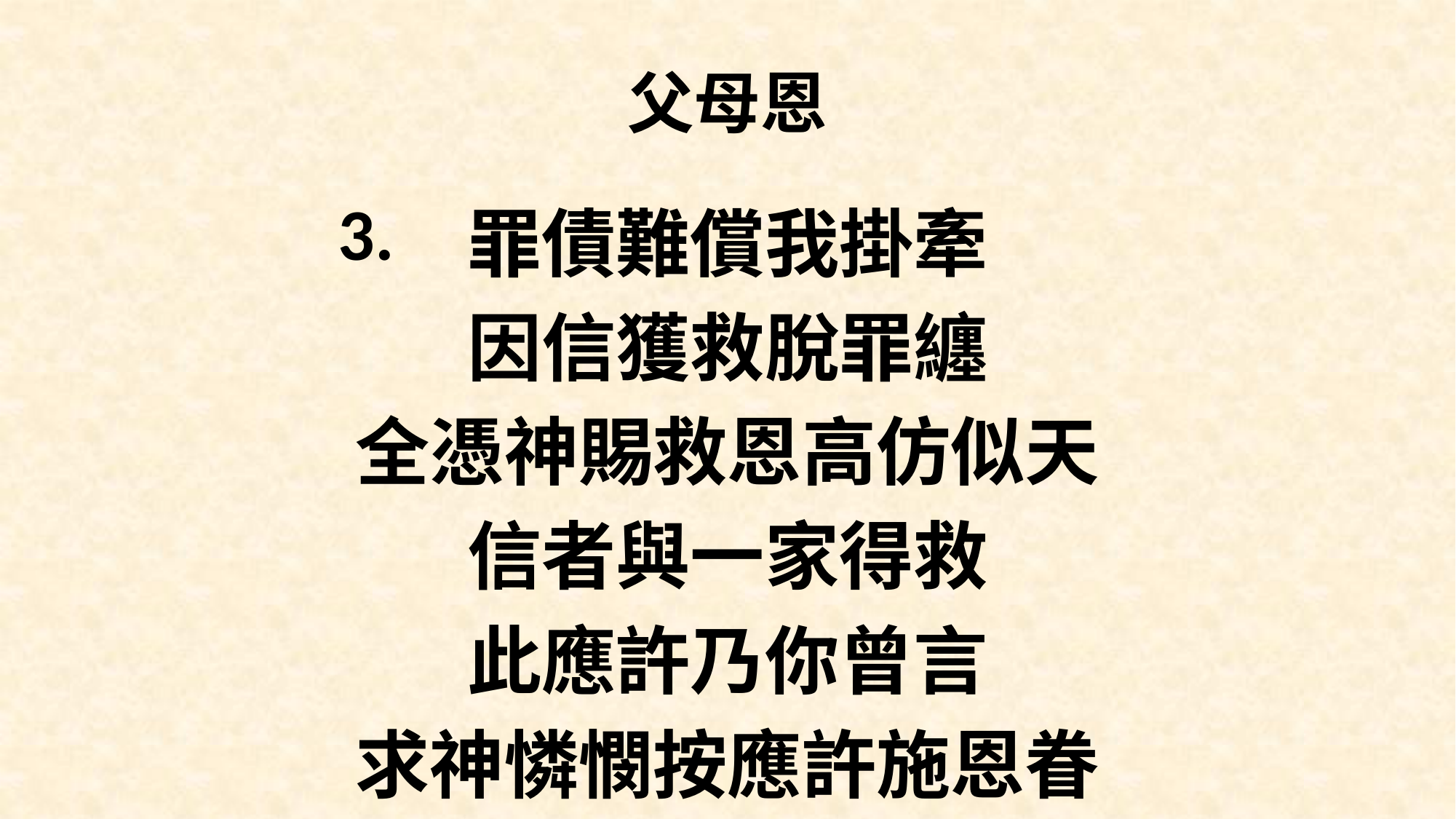

# 父母恩
3.
罪債難償我掛牽
因信獲救脫罪纏
全憑神賜救恩高仿似天
信者與一家得救
此應許乃你曾言
求神憐憫按應許施恩眷